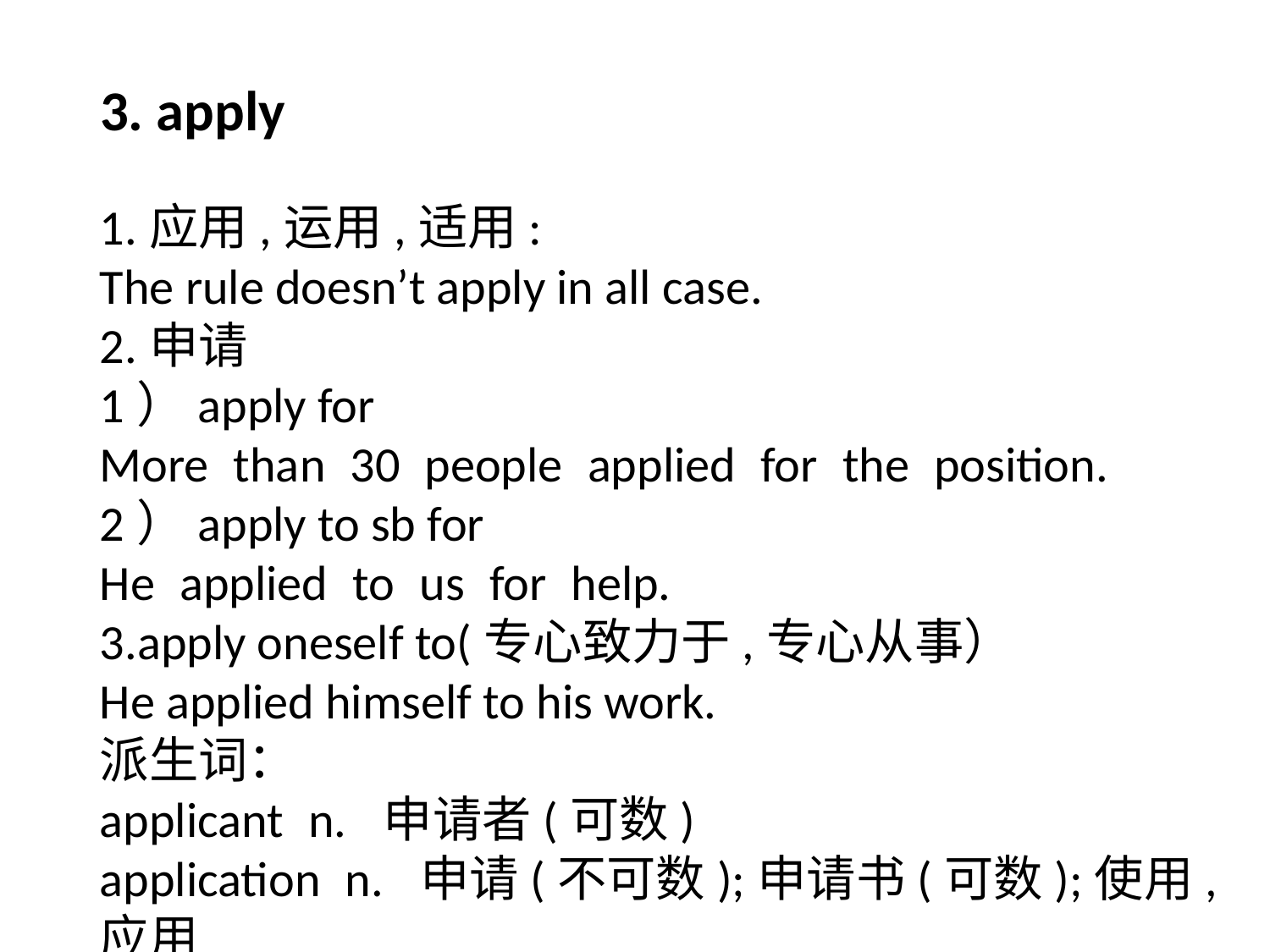

# 3. apply
1.应用,运用,适用:
The rule doesn’t apply in all case.
2.申请
1）apply for
More than 30 people applied for the position.
2）apply to sb for
He applied to us for help.
3.apply oneself to(专心致力于,专心从事）
He applied himself to his work.
派生词：
applicant n. 申请者(可数)
application n. 申请(不可数);申请书(可数);使用,应用